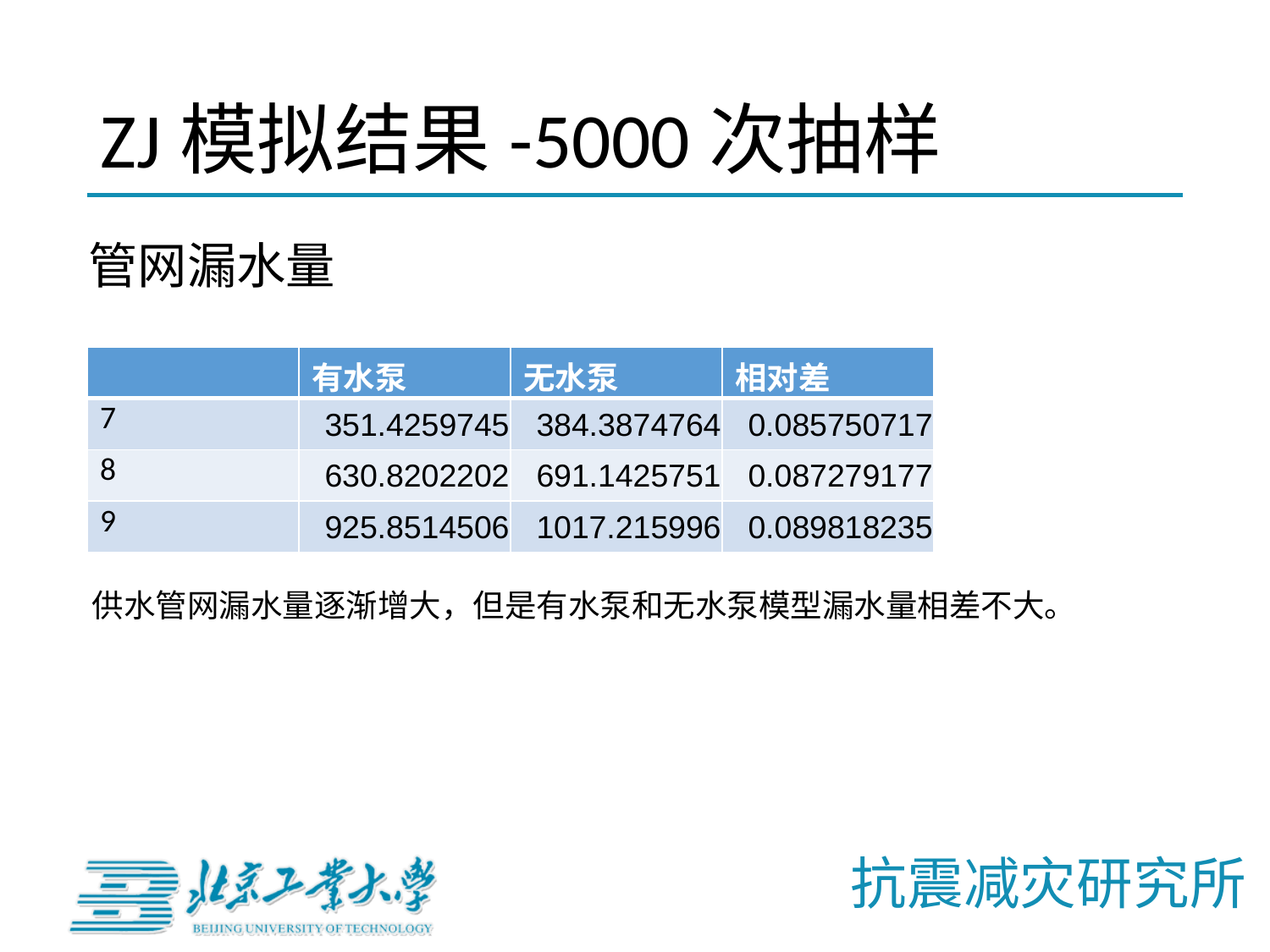

# ZJ模拟结果-5000次抽样
管网漏水量
|  | 有水泵 | 无水泵 | 相对差 |
| --- | --- | --- | --- |
| 7 | 351.4259745 | 384.3874764 | 0.085750717 |
| 8 | 630.8202202 | 691.1425751 | 0.087279177 |
| 9 | 925.8514506 | 1017.215996 | 0.089818235 |
供水管网漏水量逐渐增大，但是有水泵和无水泵模型漏水量相差不大。